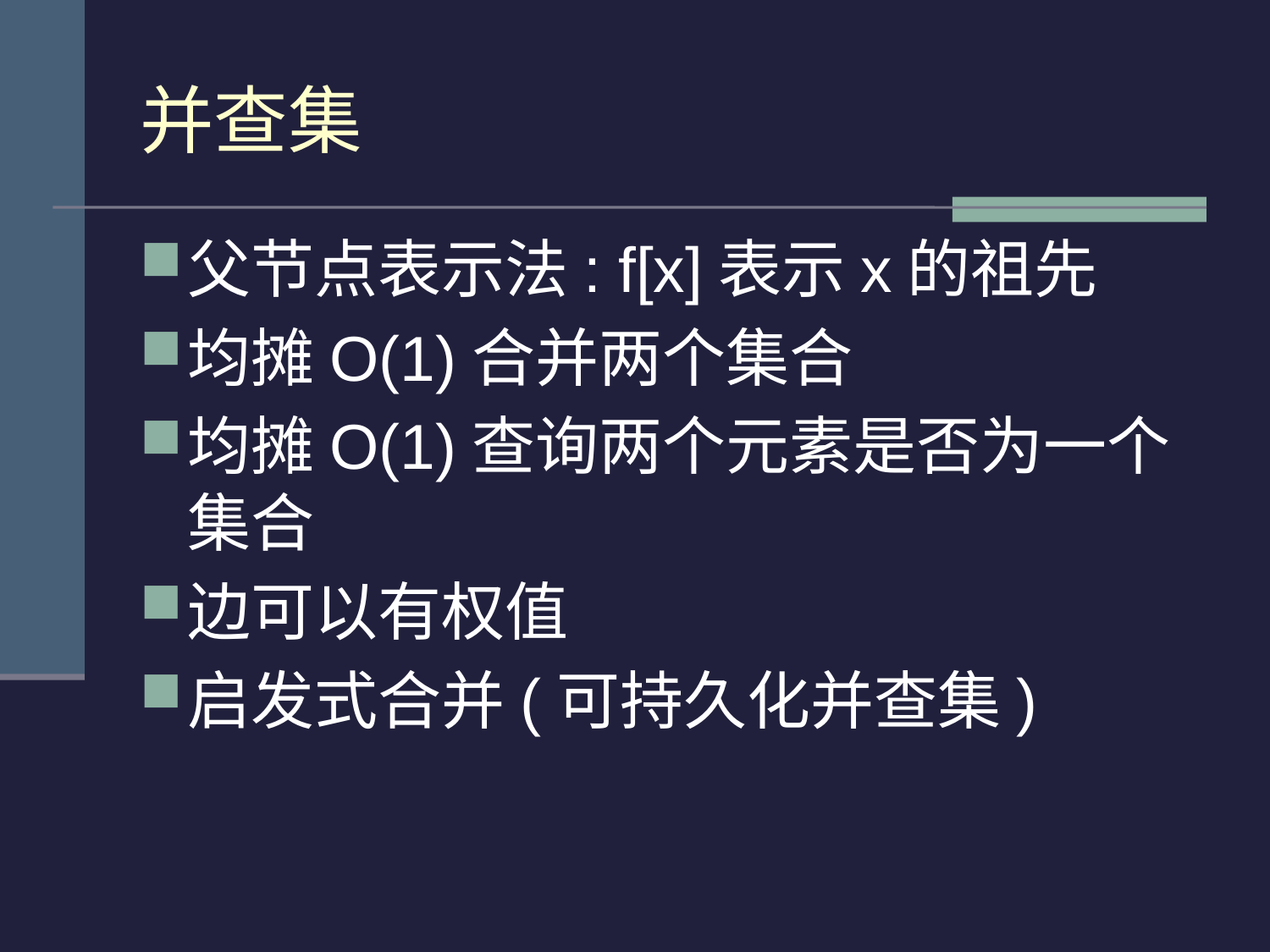

# 并查集
父节点表示法: f[x]表示x的祖先
均摊O(1)合并两个集合
均摊O(1)查询两个元素是否为一个集合
边可以有权值
启发式合并(可持久化并查集)